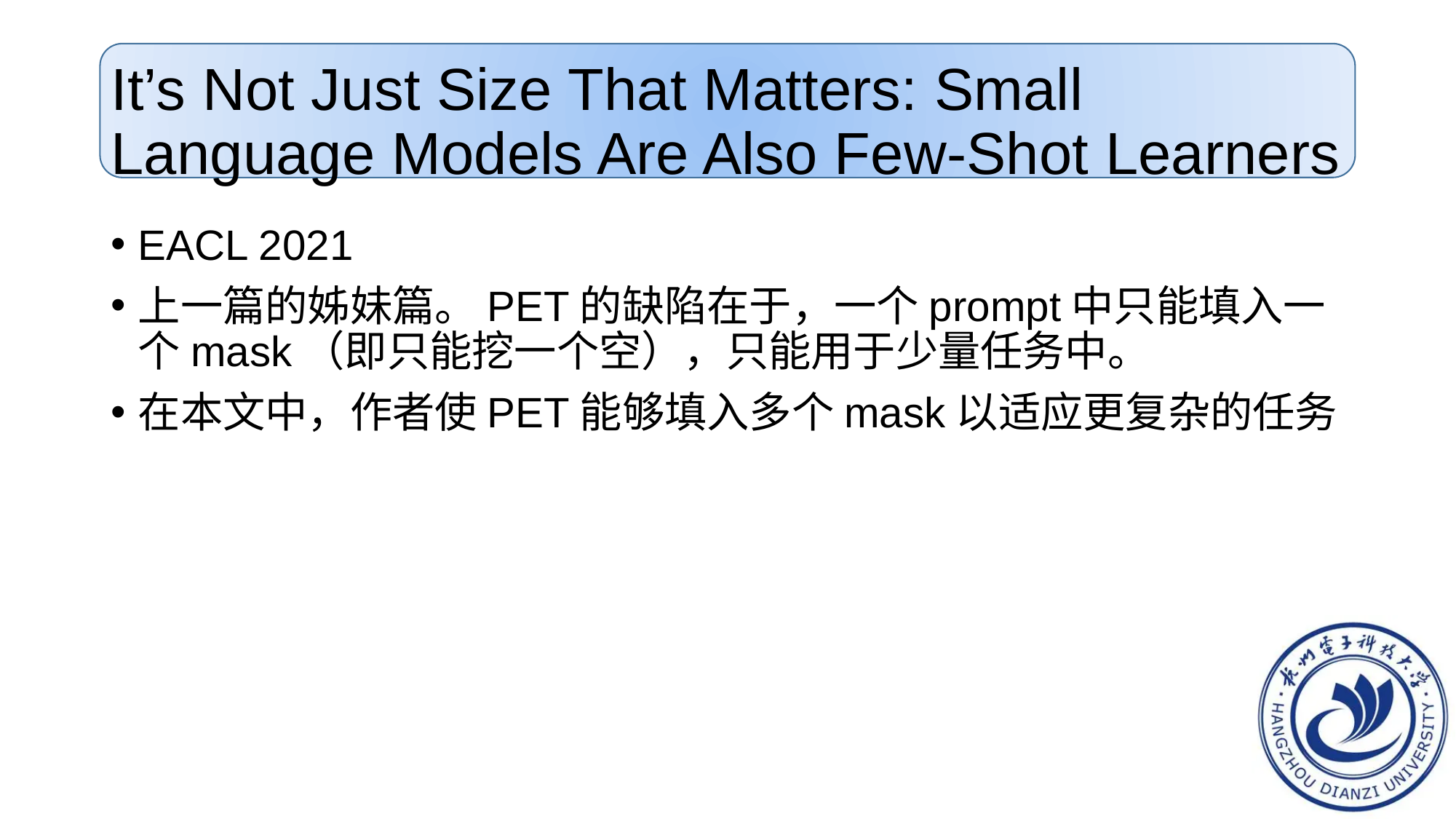

# It’s Not Just Size That Matters: Small Language Models Are Also Few-Shot Learners
EACL 2021
上一篇的姊妹篇。PET的缺陷在于，一个prompt中只能填入一个mask（即只能挖一个空），只能用于少量任务中。
在本文中，作者使PET能够填入多个mask以适应更复杂的任务